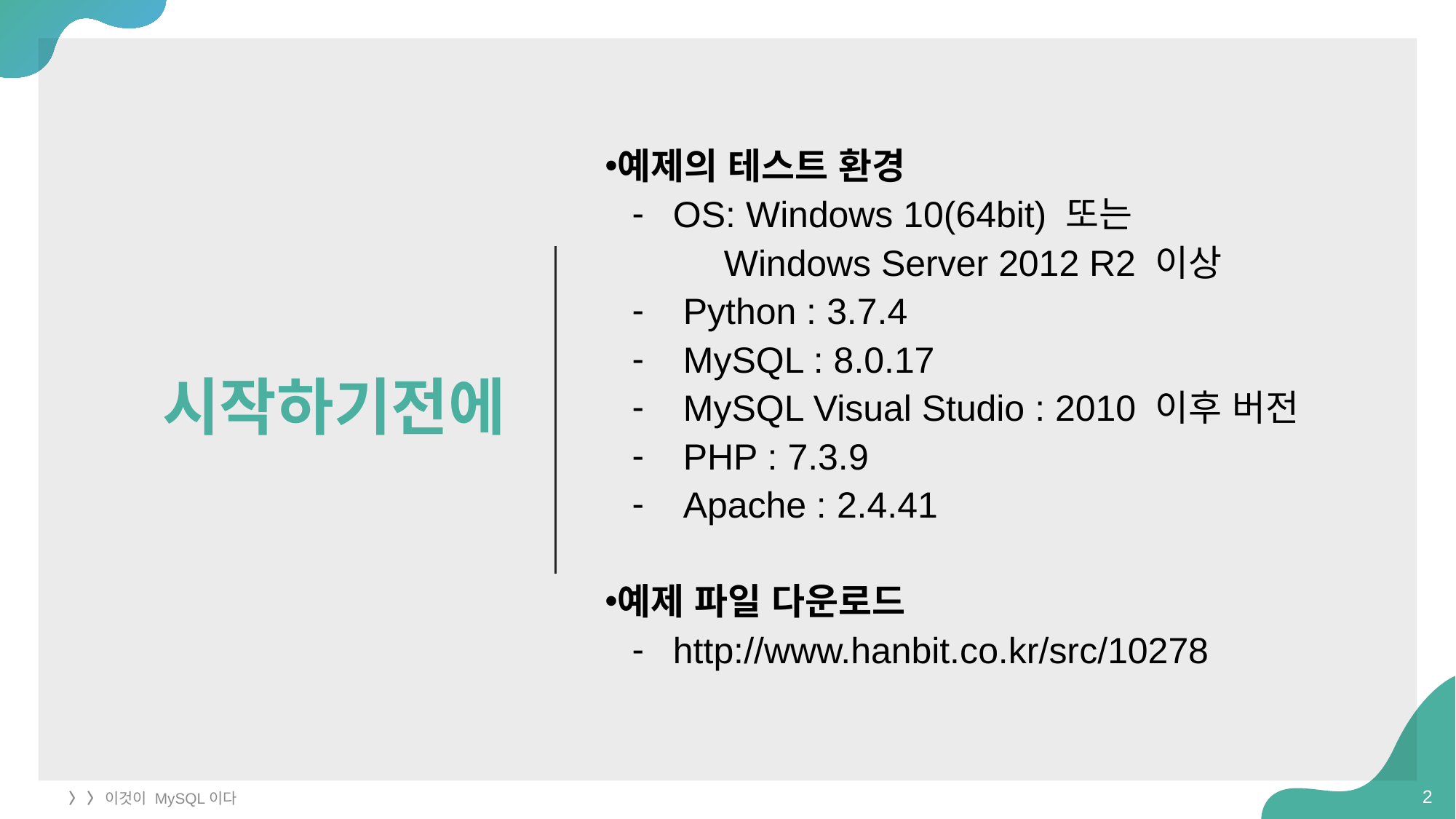

# 시작하기전에
예제의 테스트 환경
OS: Windows 10(64bit) 또는
         Windows Server 2012 R2 이상
 Python : 3.7.4
 MySQL : 8.0.17
 MySQL Visual Studio : 2010 이후 버전
 PHP : 7.3.9
 Apache : 2.4.41

예제 파일 다운로드
http://www.hanbit.co.kr/src/10278
2
〉 〉 이것이 MySQL이다